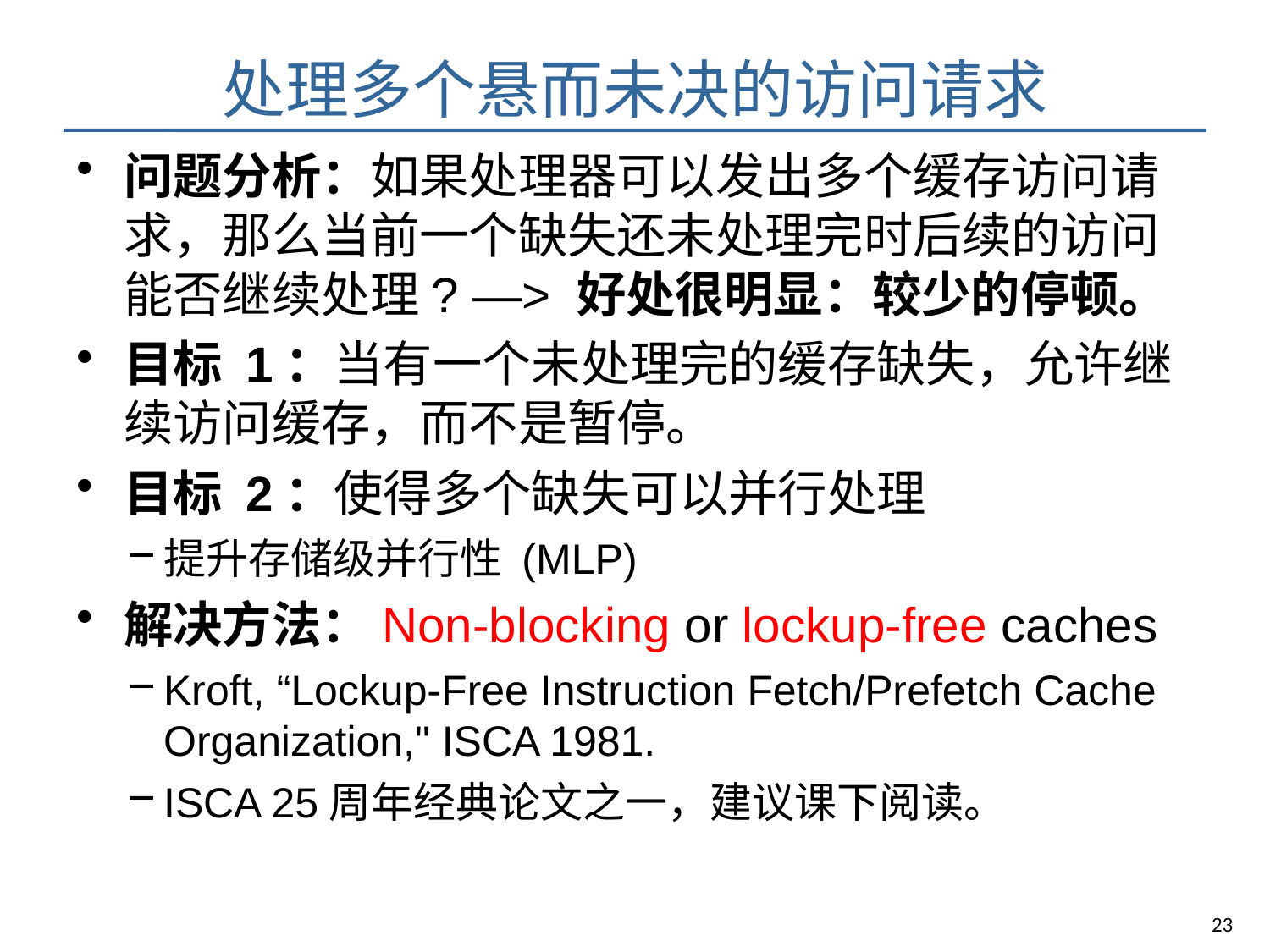

# 处理多个悬而未决的访问请求
问题分析：如果处理器可以发出多个缓存访问请求，那么当前一个缺失还未处理完时后续的访问能否继续处理? —> 好处很明显：较少的停顿。
目标 1：当有一个未处理完的缓存缺失，允许继续访问缓存，而不是暂停。
目标 2：使得多个缺失可以并行处理
提升存储级并行性 (MLP)
解决方法：Non-blocking or lockup-free caches
Kroft, “Lockup-Free Instruction Fetch/Prefetch Cache Organization," ISCA 1981.
ISCA 25周年经典论文之一，建议课下阅读。

23